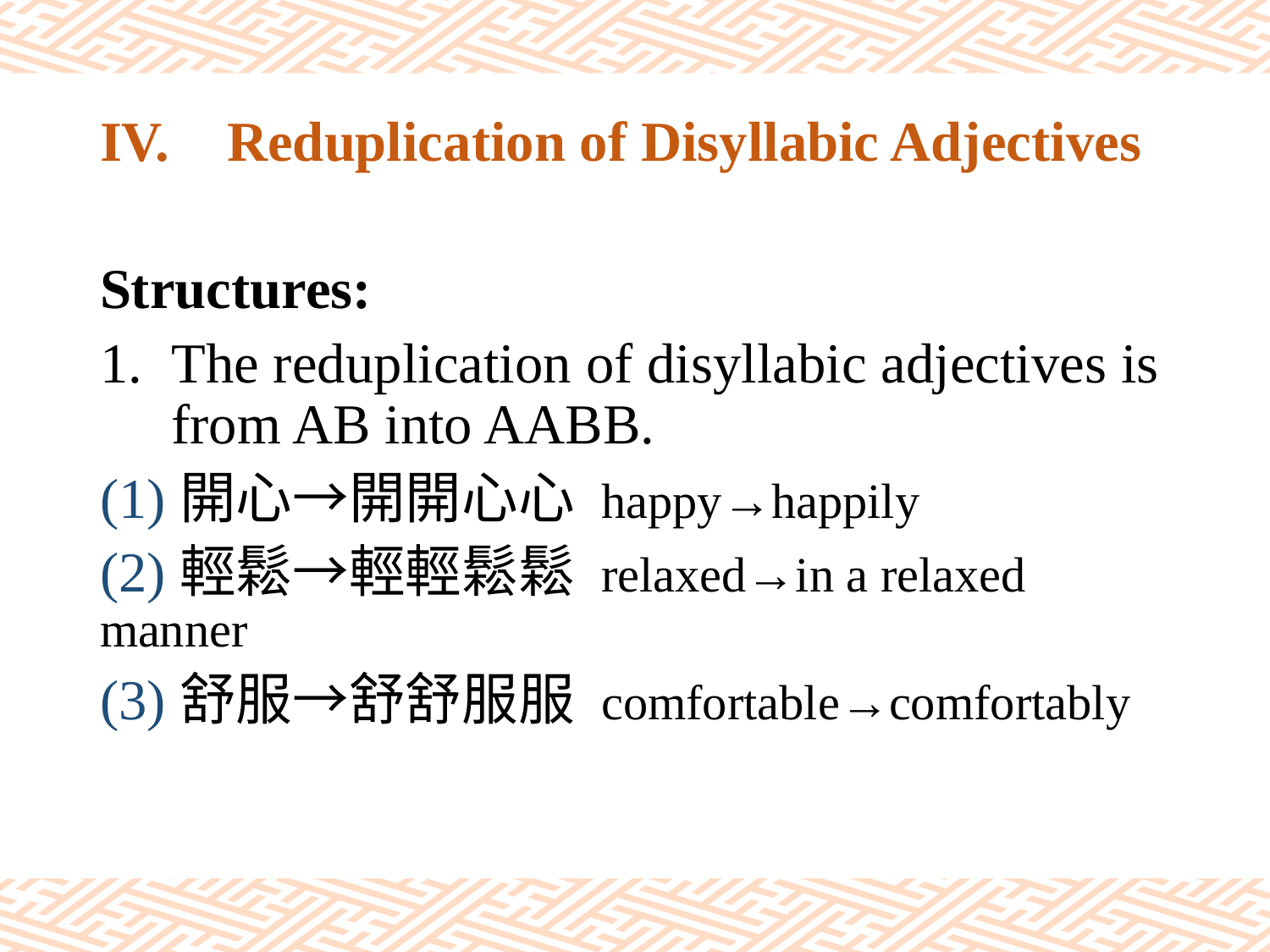

# IV.	Reduplication of Disyllabic Adjectives
Structures:
The reduplication of disyllabic adjectives is from AB into AABB.
(1)開心→開開心心 happy→happily
(2)輕鬆→輕輕鬆鬆 relaxed→in a relaxed manner
(3)舒服→舒舒服服 comfortable→comfortably